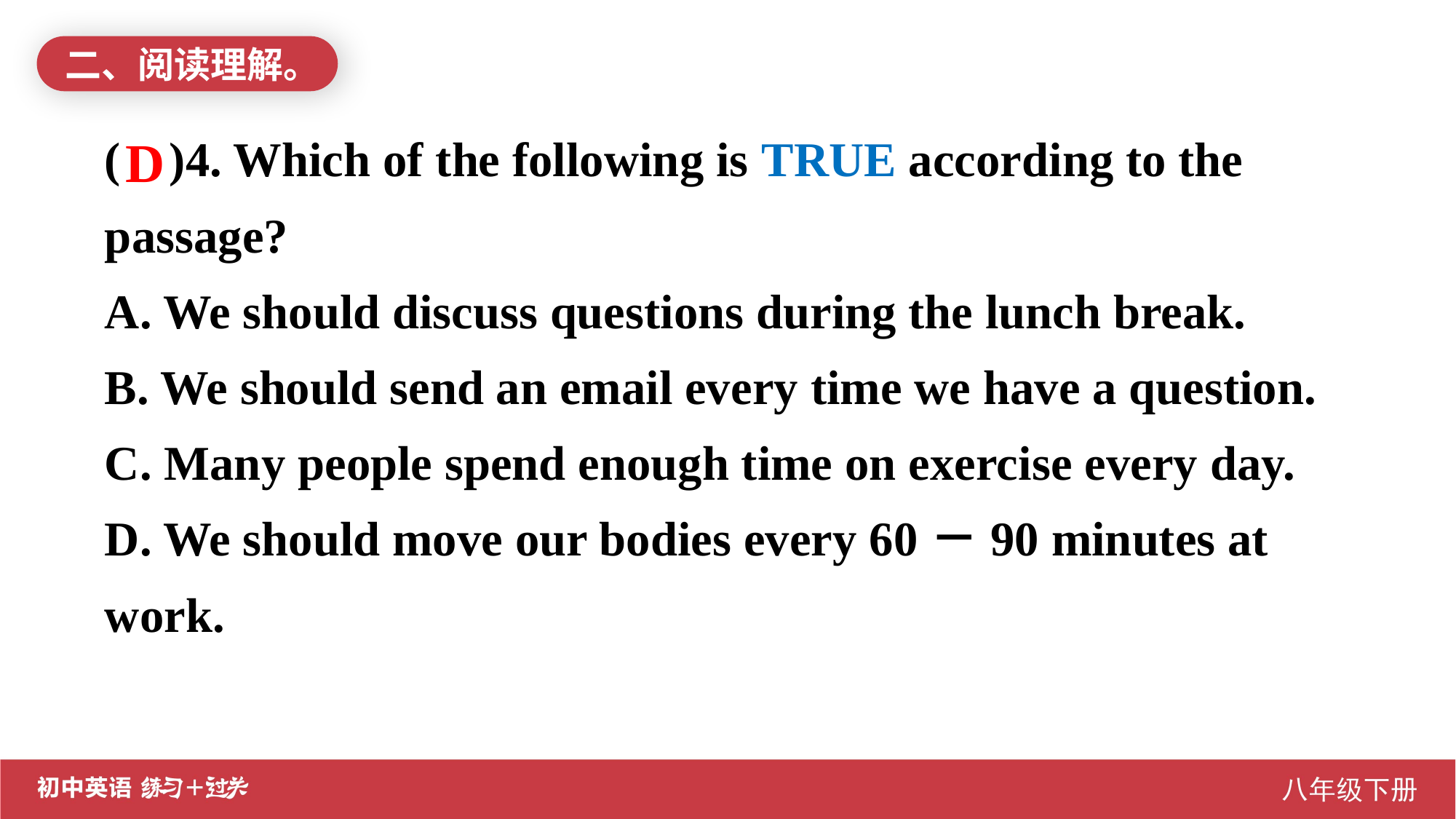

二、阅读理解。
(    )4. Which of the following is TRUE according to the passage?
A. We should discuss questions during the lunch break.
B. We should send an email every time we have a question.
C. Many people spend enough time on exercise every day.
D. We should move our bodies every 60－90 minutes at work.
D